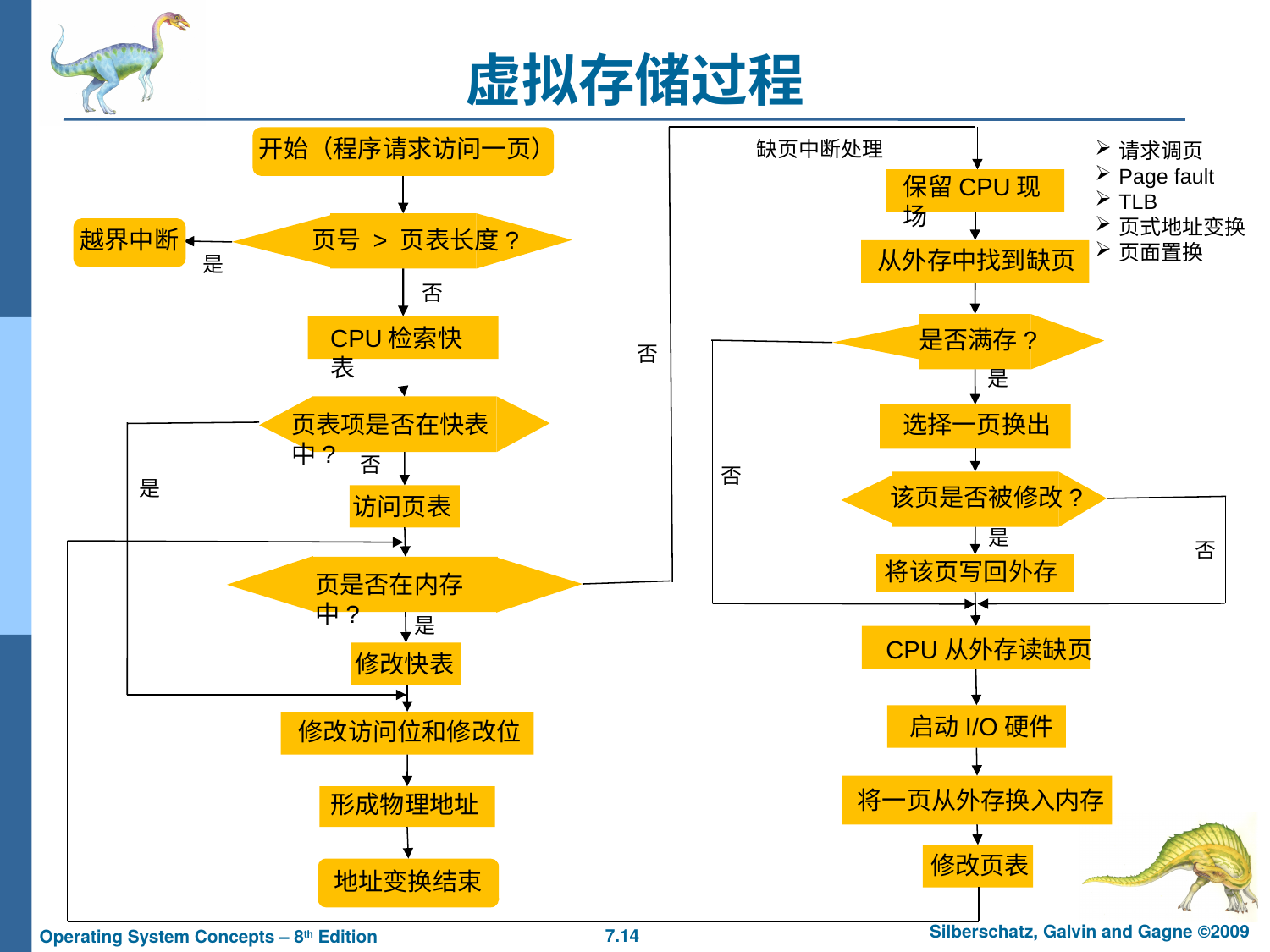

# 虚拟存储过程
开始（程序请求访问一页）

缺页中断处理
请求调页
Page fault
TLB
页式地址变换
页面置换

保留CPU现场

越界中断

页号 > 页表长度?
从外存中找到缺页

是
否

CPU检索快表
是否满存?
否
是

选择一页换出
页表项是否在快表中?

否
否
是

该页是否被修改?
访问页表

是
否
将该页写回外存

页是否在内存中?
是

CPU从外存读缺页
修改快表

启动I/O硬件

修改访问位和修改位

将一页从外存换入内存
形成物理地址

修改页表

地址变换结束